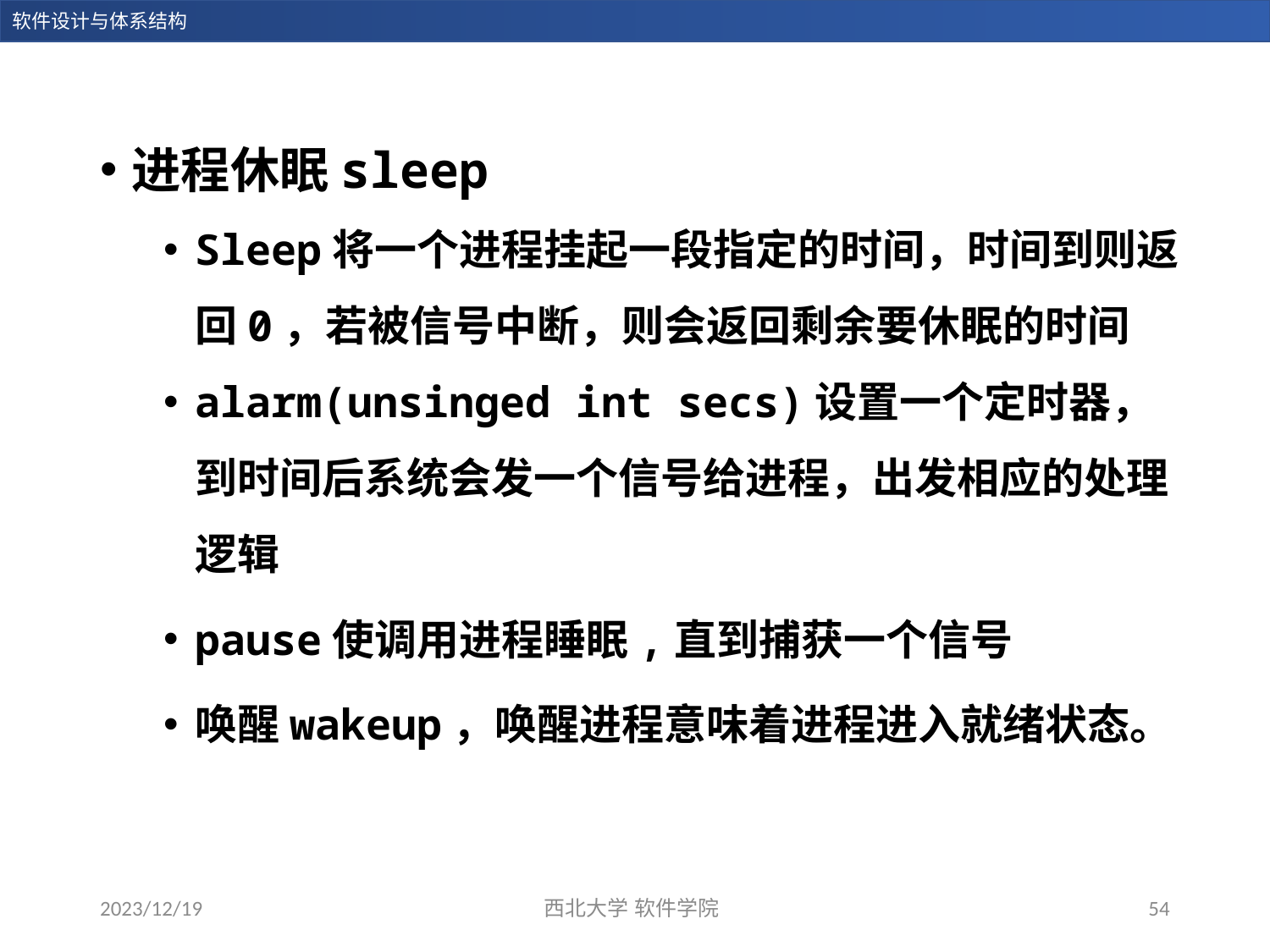

进程休眠sleep
Sleep将一个进程挂起一段指定的时间，时间到则返回0，若被信号中断，则会返回剩余要休眠的时间
alarm(unsinged int secs)设置一个定时器，到时间后系统会发一个信号给进程，出发相应的处理逻辑
pause使调用进程睡眠,直到捕获一个信号
唤醒wakeup，唤醒进程意味着进程进入就绪状态。

2023/12/19
西北大学 软件学院
54